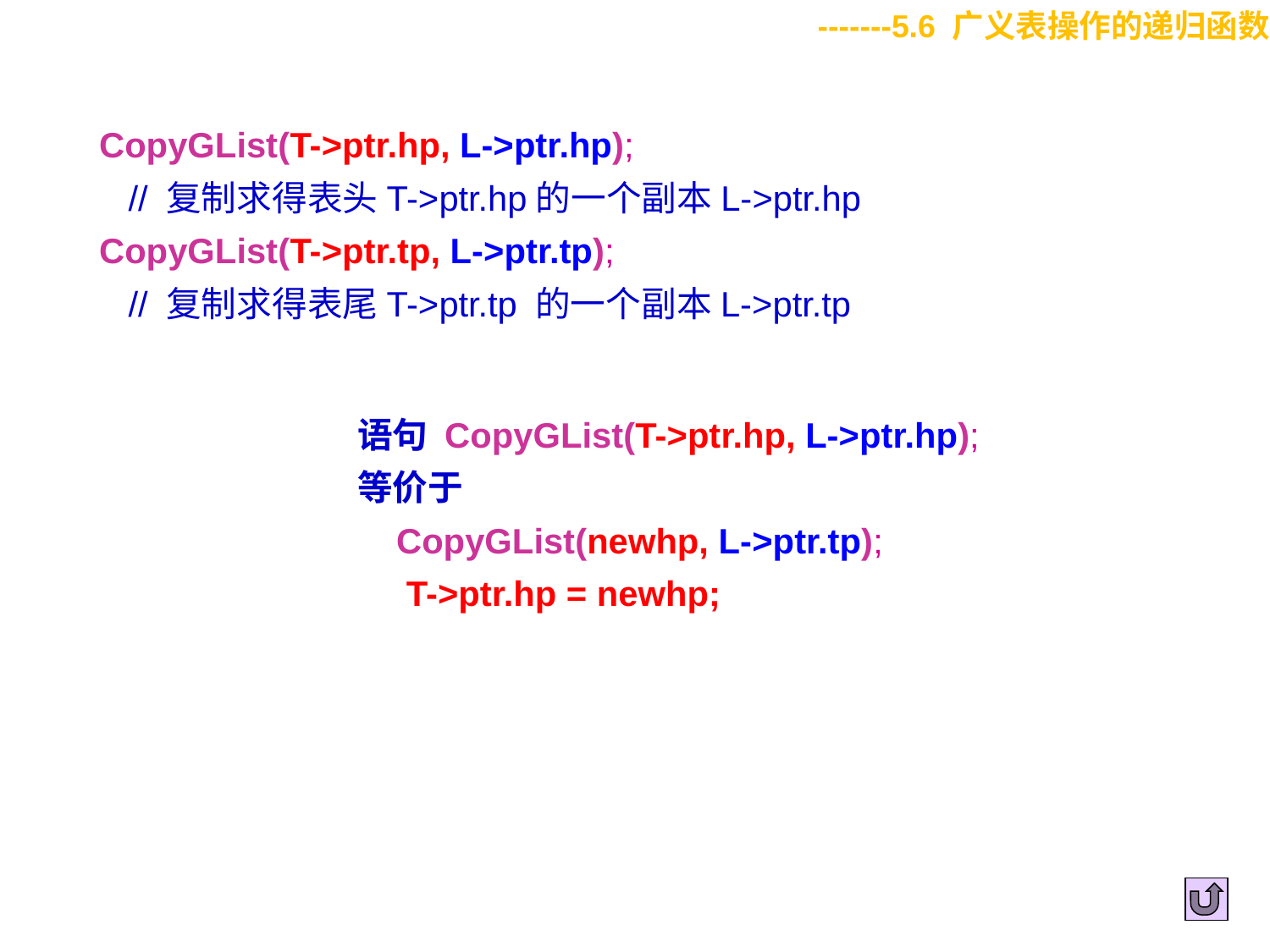

-------5.6 广义表操作的递归函数
CopyGList(T->ptr.hp, L->ptr.hp);
   // 复制求得表头T->ptr.hp的一个副本L->ptr.hp
CopyGList(T->ptr.tp, L->ptr.tp);
   // 复制求得表尾T->ptr.tp 的一个副本L->ptr.tp
语句 CopyGList(T->ptr.hp, L->ptr.hp);
等价于
    CopyGList(newhp, L->ptr.tp);
     T->ptr.hp = newhp;